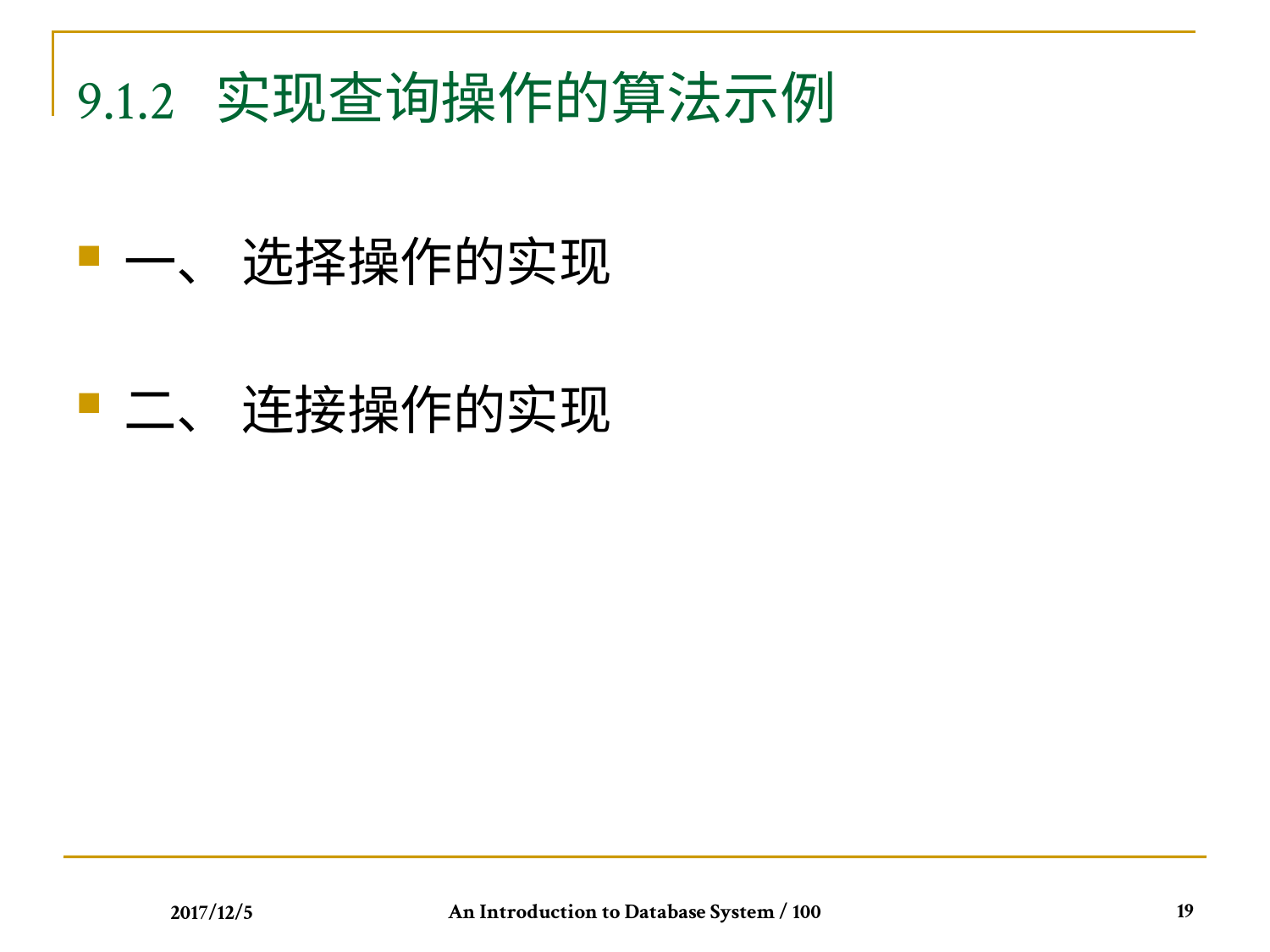

# 9.1.2  实现查询操作的算法示例
一、 选择操作的实现

二、 连接操作的实现
2017/12/5
19
An Introduction to Database System / 100